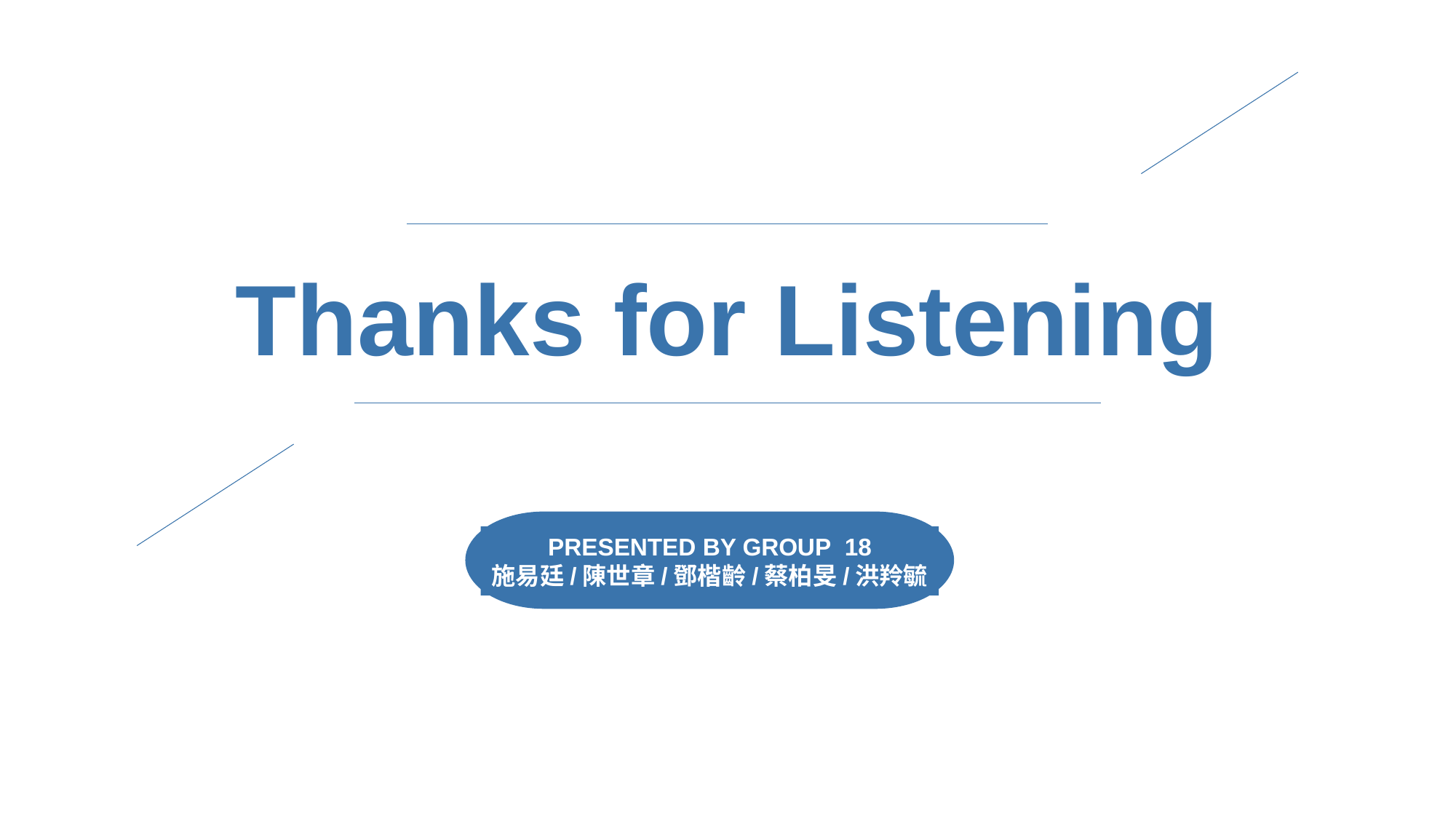

Thanks for Listening

PRESENTED BY GROUP  18
施易廷/陳世章/鄧楷齡/蔡柏旻/洪羚毓